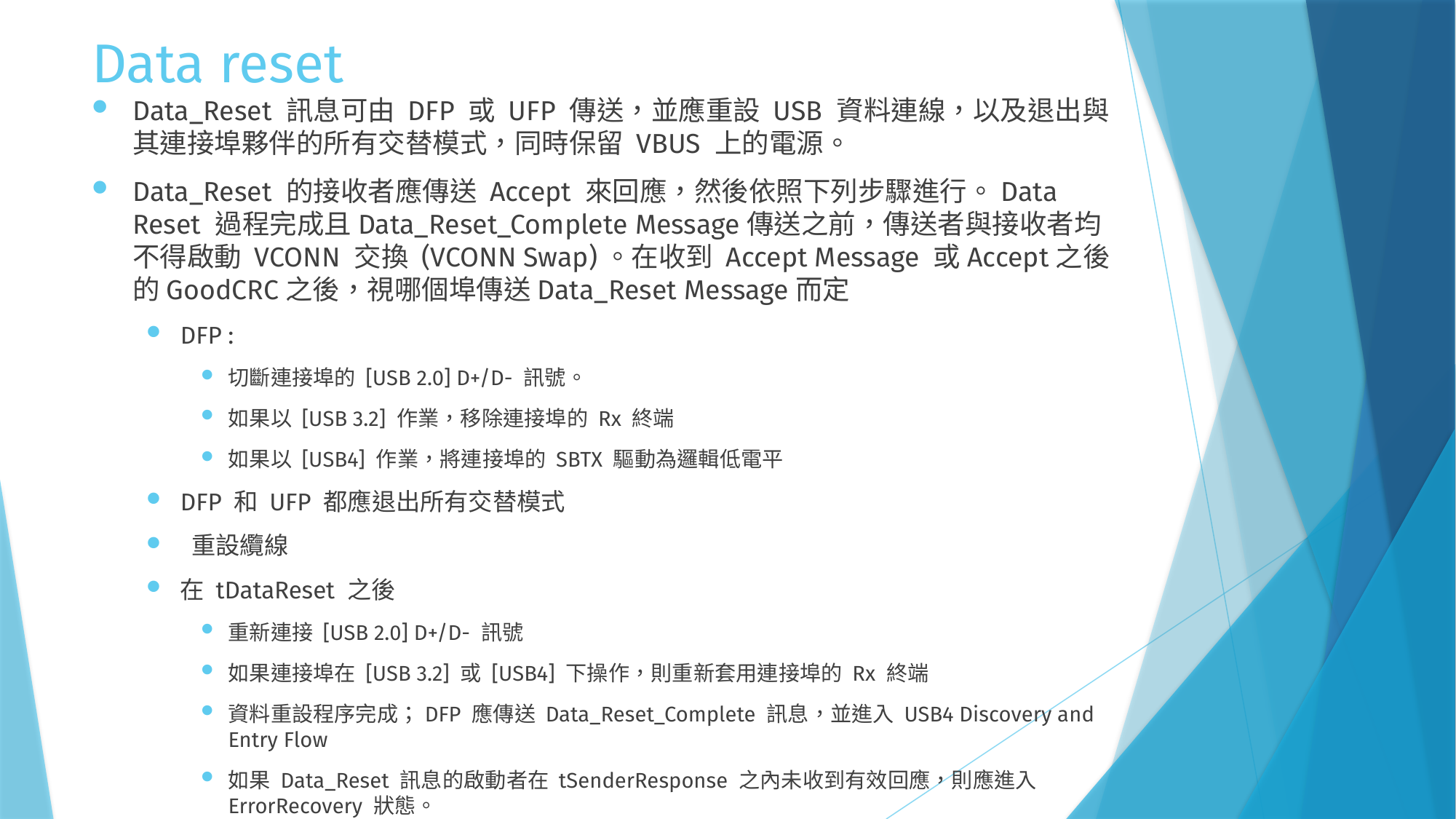

# Data reset
Data_Reset 訊息可由 DFP 或 UFP 傳送，並應重設 USB 資料連線，以及退出與其連接埠夥伴的所有交替模式，同時保留 VBUS 上的電源。
Data_Reset 的接收者應傳送 Accept 來回應，然後依照下列步驟進行。Data Reset 過程完成且Data_Reset_Complete Message傳送之前，傳送者與接收者均不得啟動 VCONN 交換 (VCONN Swap)。在收到 Accept Message 或Accept之後的GoodCRC之後，視哪個埠傳送Data_Reset Message而定
DFP :
切斷連接埠的 [USB 2.0] D+/D- 訊號。
如果以 [USB 3.2] 作業，移除連接埠的 Rx 終端
如果以 [USB4] 作業，將連接埠的 SBTX 驅動為邏輯低電平
DFP 和 UFP 都應退出所有交替模式
 重設纜線
在 tDataReset 之後
重新連接 [USB 2.0] D+/D- 訊號
如果連接埠在 [USB 3.2] 或 [USB4] 下操作，則重新套用連接埠的 Rx 終端
資料重設程序完成；DFP 應傳送 Data_Reset_Complete 訊息，並進入 USB4 Discovery and Entry Flow
如果 Data_Reset 訊息的啟動者在 tSenderResponse 之內未收到有效回應，則應進入 ErrorRecovery 狀態。